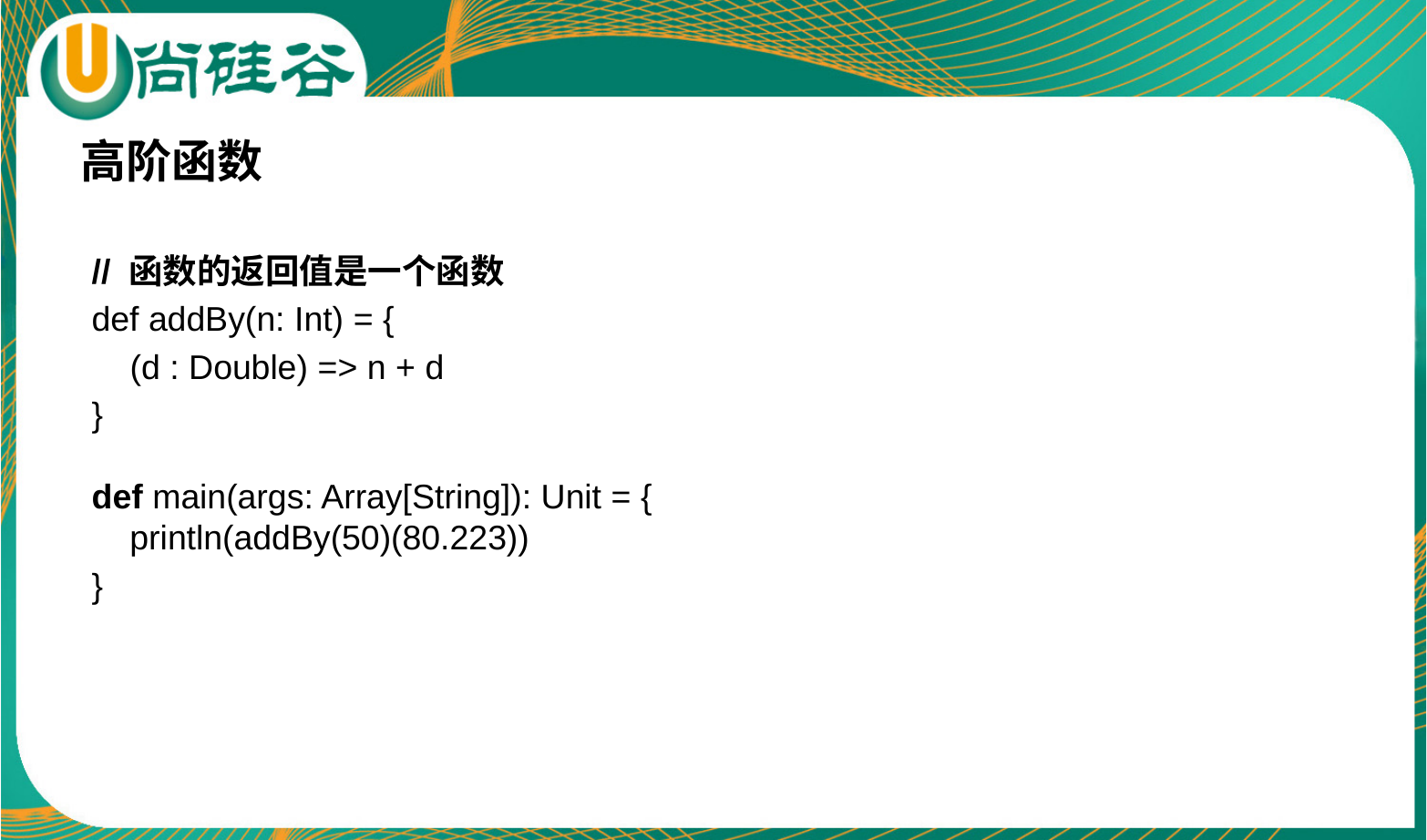

# 高阶函数

// 函数的返回值是一个函数
def addBy(n: Int) = {
    (d : Double) => n + d
}
def main(args: Array[String]): Unit = {
    println(addBy(50)(80.223))
}